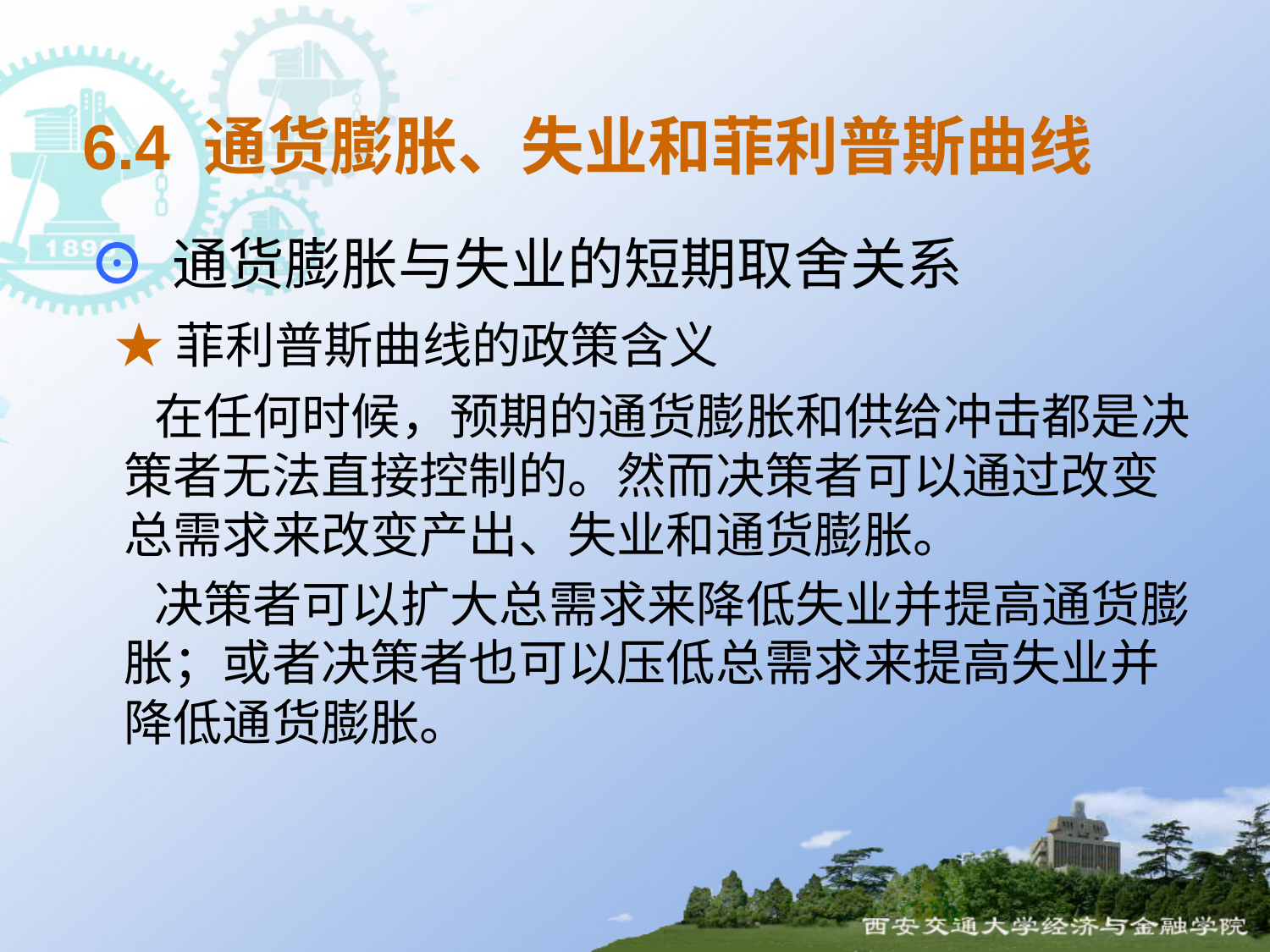

6.4 通货膨胀、失业和菲利普斯曲线
 ⊙ 通货膨胀与失业的短期取舍关系
   ★菲利普斯曲线的政策含义
      在任何时候，预期的通货膨胀和供给冲击都是决策者无法直接控制的。然而决策者可以通过改变总需求来改变产出、失业和通货膨胀。
      决策者可以扩大总需求来降低失业并提高通货膨胀；或者决策者也可以压低总需求来提高失业并降低通货膨胀。